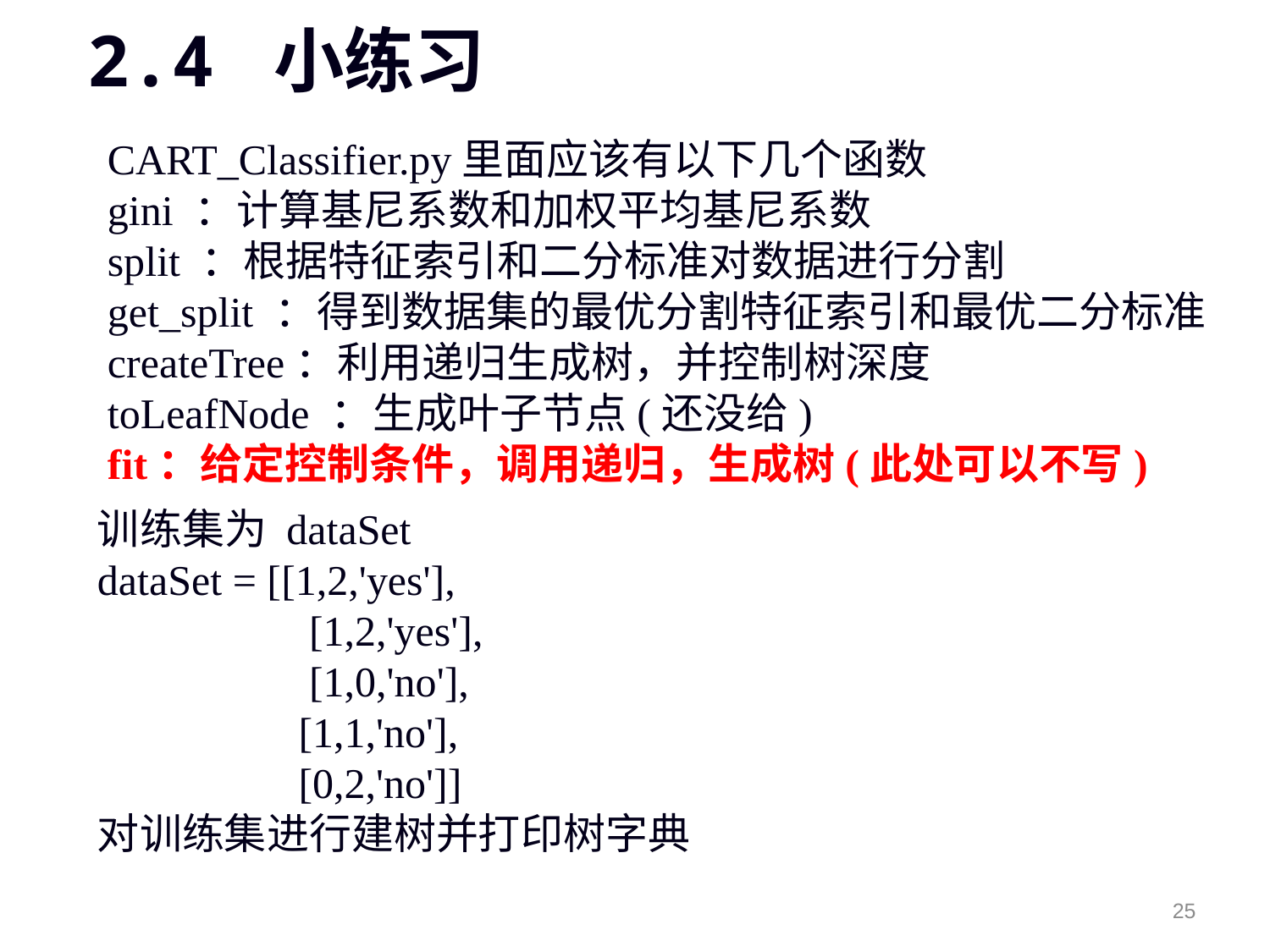

# 2.4 小练习
CART_Classifier.py里面应该有以下几个函数
gini ：计算基尼系数和加权平均基尼系数
split ：根据特征索引和二分标准对数据进行分割
get_split ：得到数据集的最优分割特征索引和最优二分标准
createTree：利用递归生成树，并控制树深度
toLeafNode ：生成叶子节点(还没给)
fit：给定控制条件，调用递归，生成树(此处可以不写)

训练集为 dataSet
dataSet = [[1,2,'yes'],
  [1,2,'yes'],
  [1,0,'no'],
	       [1,1,'no'],
	       [0,2,'no']]
对训练集进行建树并打印树字典